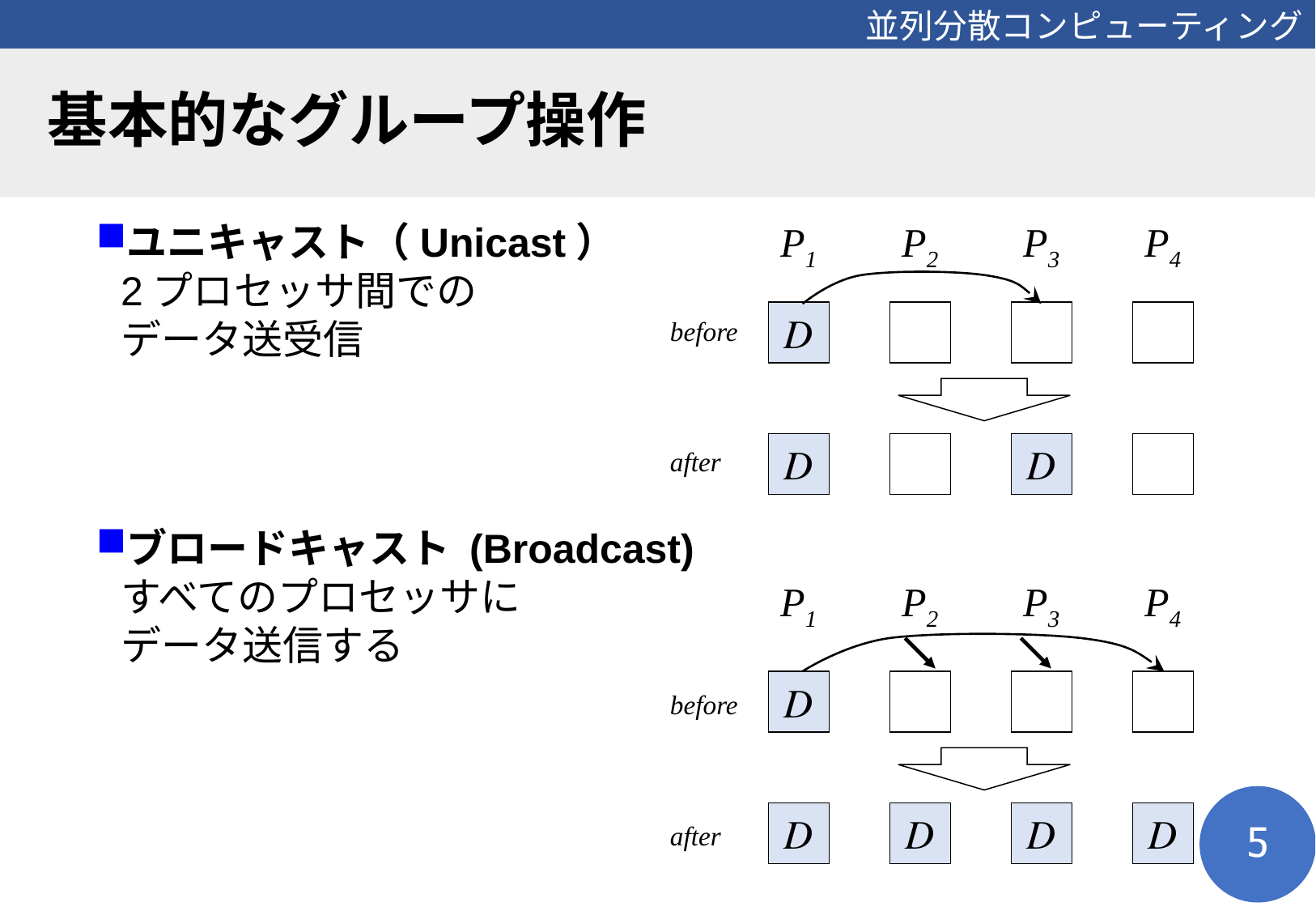

# 基本的なグループ操作
ユニキャスト（Unicast）
2プロセッサ間での
データ送受信
ブロードキャスト (Broadcast)
すべてのプロセッサに
データ送信する

P1
P2
P3
P4

D

before

D

D

after
P1
P2
P3
P4

D

before

D
D
D
D
after
5